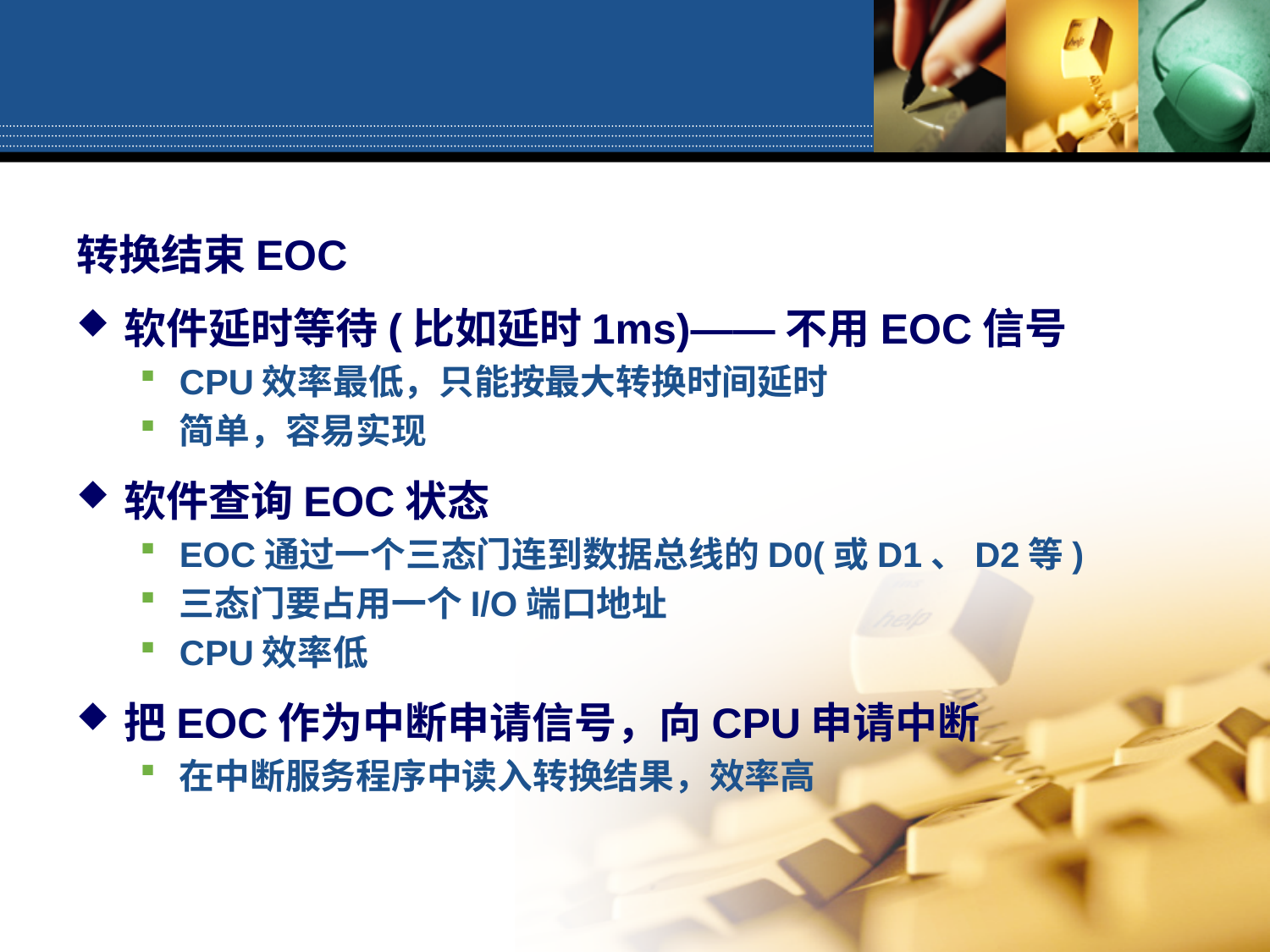

转换结束EOC
软件延时等待(比如延时1ms)——不用EOC信号
CPU效率最低，只能按最大转换时间延时
简单，容易实现
软件查询EOC状态
EOC通过一个三态门连到数据总线的D0(或D1、D2等)
三态门要占用一个I/O端口地址
CPU效率低
把EOC作为中断申请信号，向CPU申请中断
在中断服务程序中读入转换结果，效率高